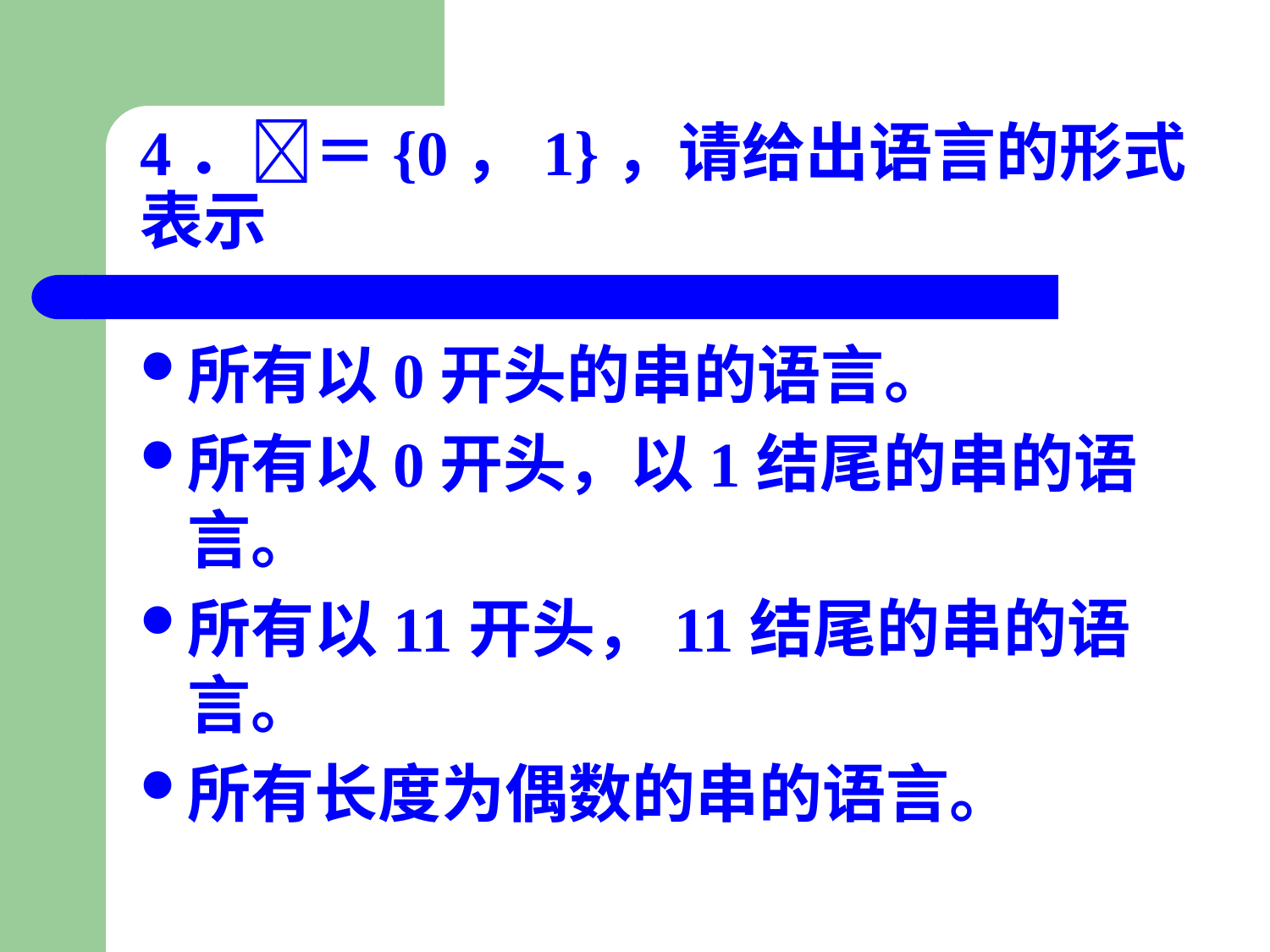

# 4．∑＝{0，1}，请给出语言的形式表示
所有以0开头的串的语言。
所有以0开头，以1结尾的串的语言。
所有以11开头，11结尾的串的语言。
所有长度为偶数的串的语言。